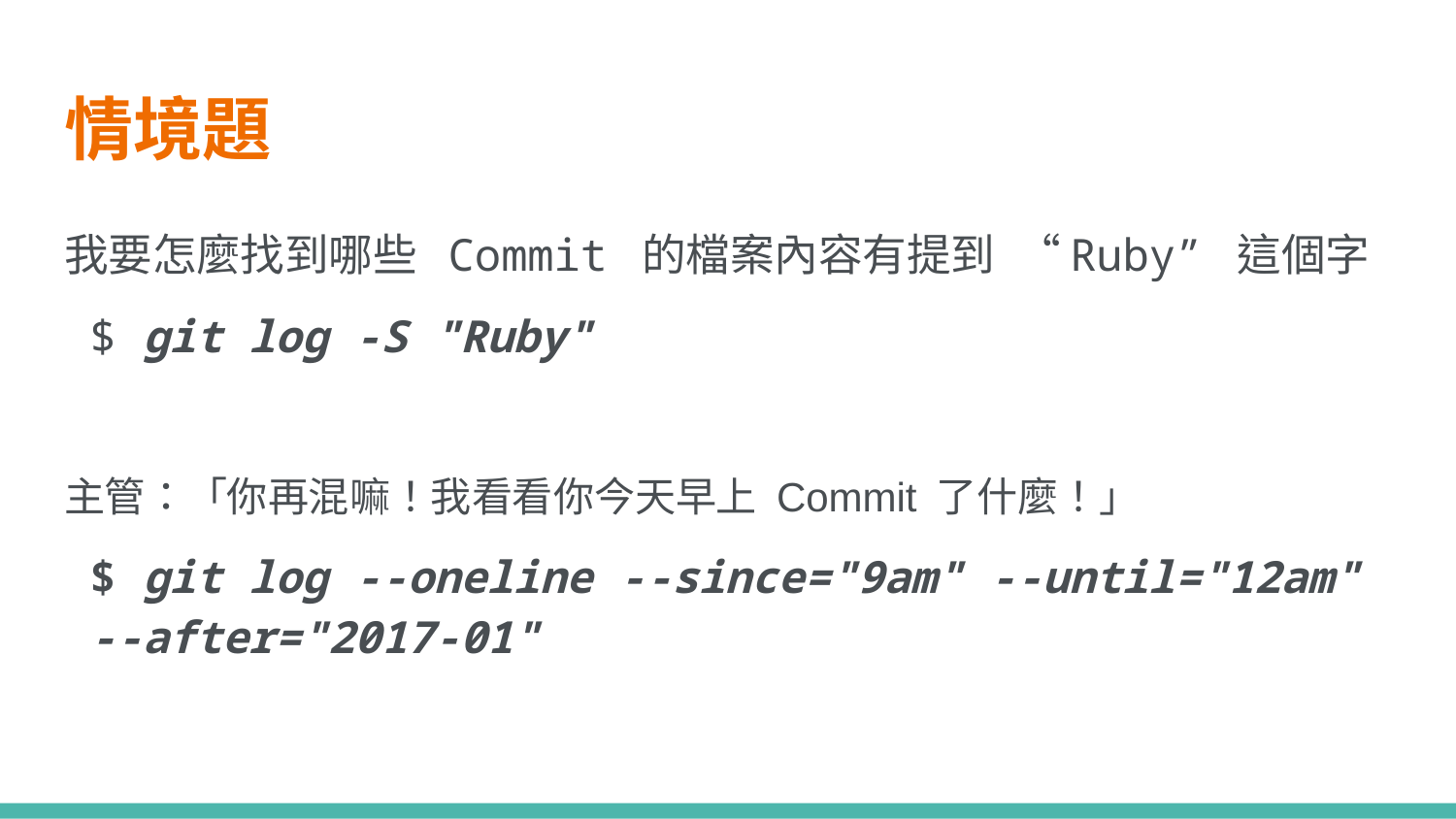

# 情境題
我要怎麼找到哪些 Commit 的檔案內容有提到 “Ruby” 這個字
$ git log -S "Ruby"

主管：「你再混嘛！我看看你今天早上 Commit 了什麼！」
$ git log --oneline --since="9am" --until="12am" --after="2017-01"